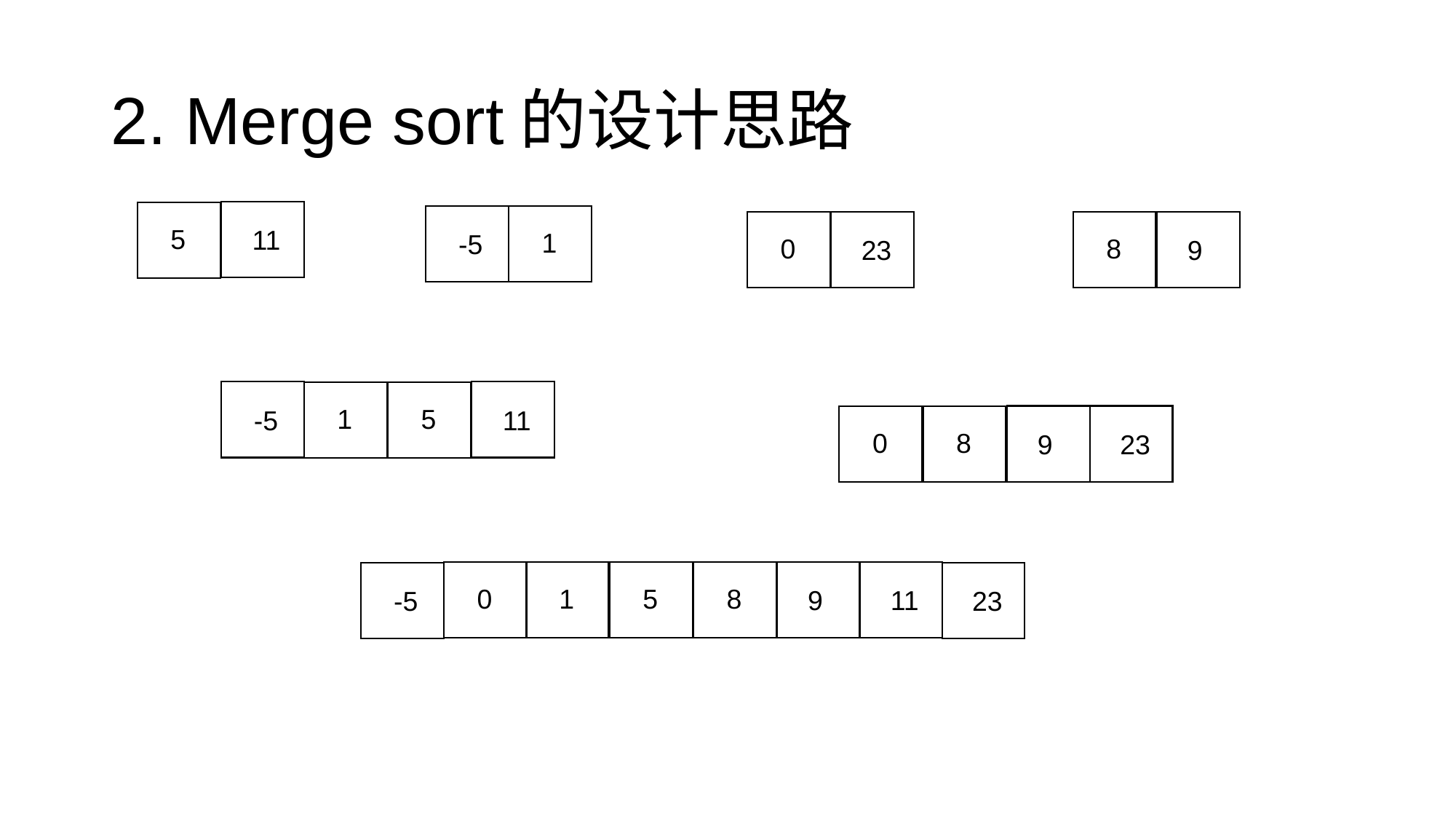

# 2. Merge sort的设计思路

5
11
1
-5
0
8
23
9

5
1
-5
11

0
8
9
23

0
5
8
1
9
11
-5
23